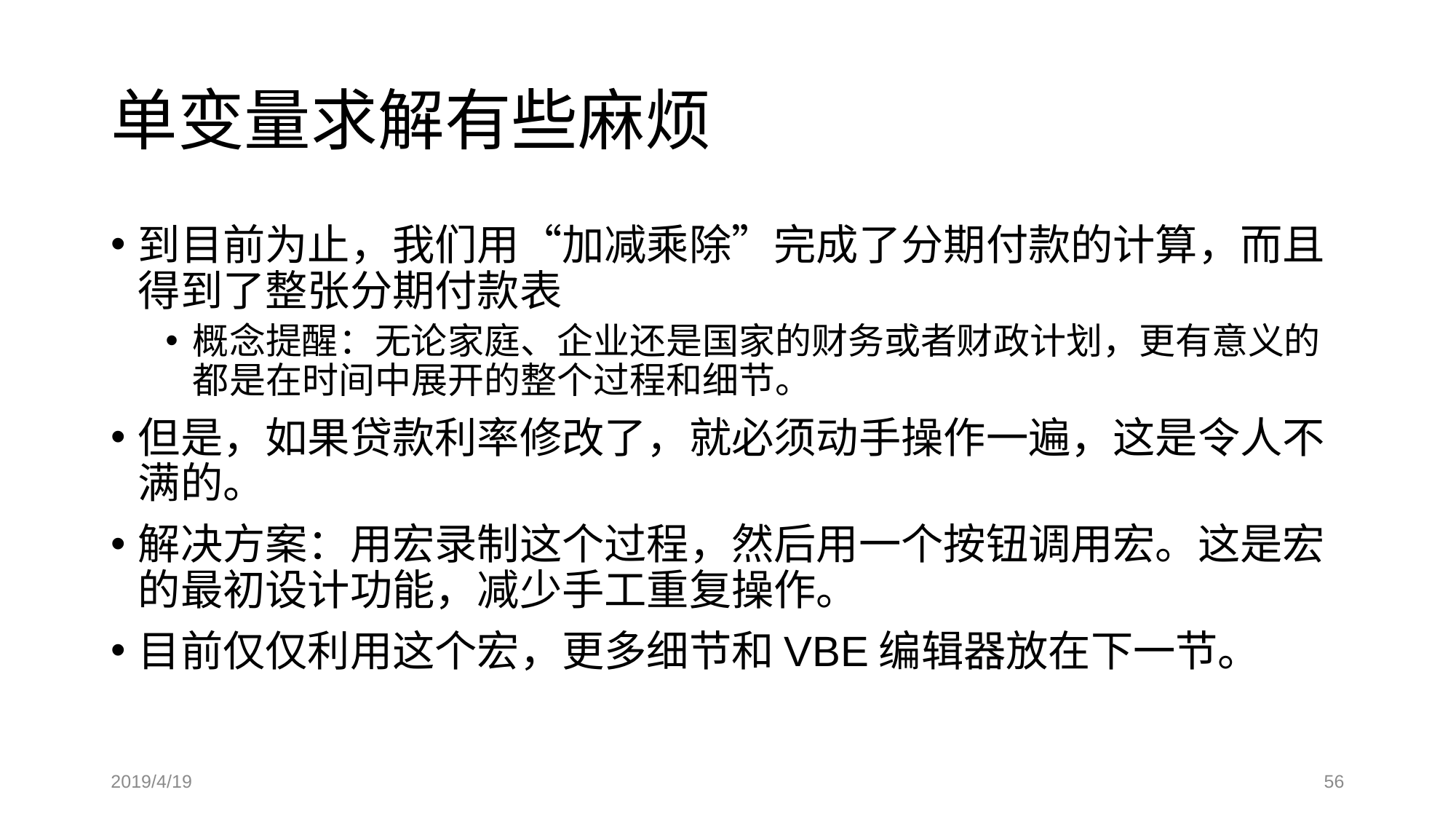

# 单变量求解有些麻烦
到目前为止，我们用“加减乘除”完成了分期付款的计算，而且得到了整张分期付款表
概念提醒：无论家庭、企业还是国家的财务或者财政计划，更有意义的都是在时间中展开的整个过程和细节。
但是，如果贷款利率修改了，就必须动手操作一遍，这是令人不满的。
解决方案：用宏录制这个过程，然后用一个按钮调用宏。这是宏的最初设计功能，减少手工重复操作。
目前仅仅利用这个宏，更多细节和VBE编辑器放在下一节。

2019/4/19
56